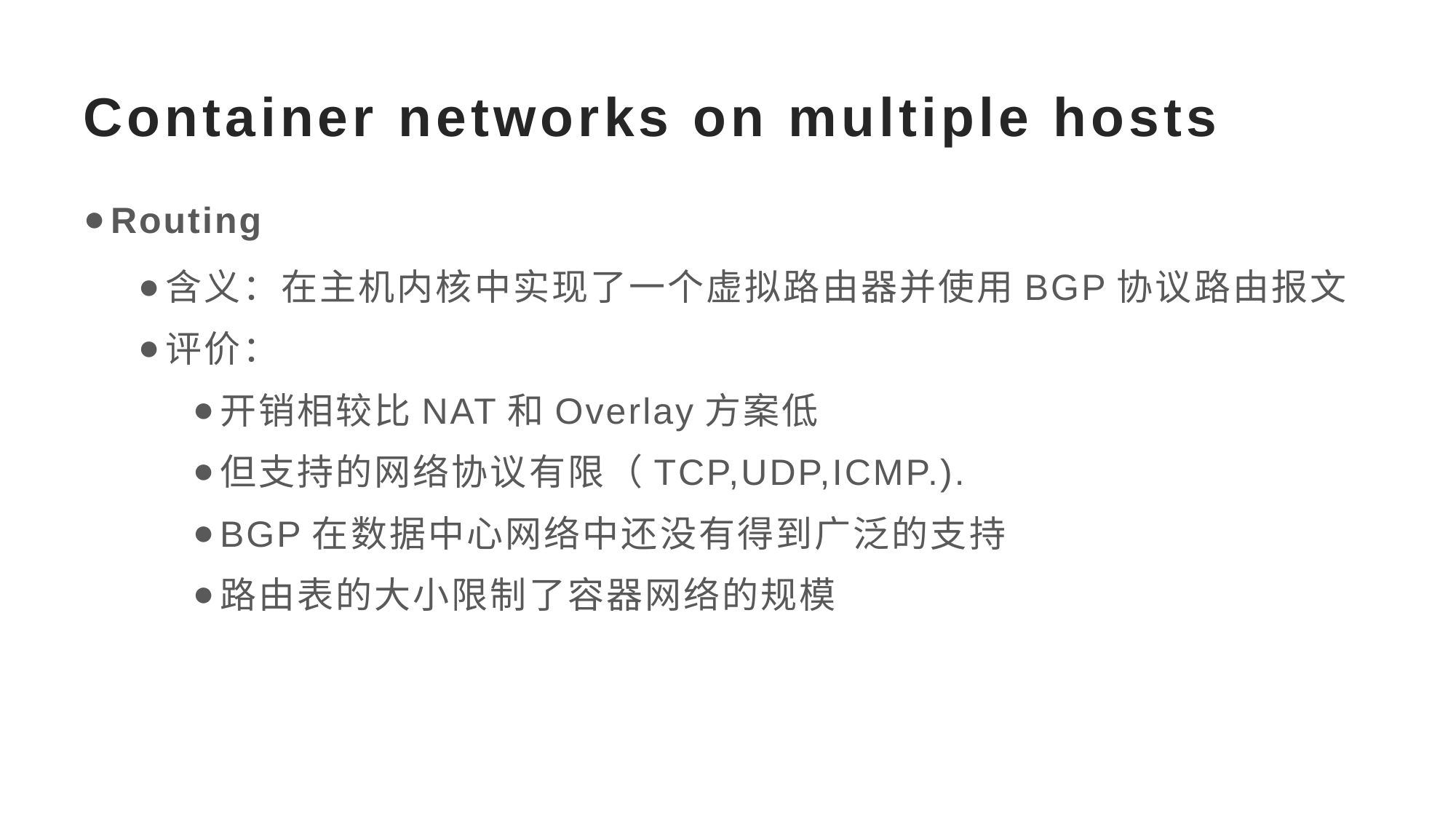

# Container networks on multiple hosts
Routing
含义：在主机内核中实现了一个虚拟路由器并使用BGP协议路由报文
评价：
开销相较比NAT和Overlay方案低
但支持的网络协议有限（TCP,UDP,ICMP.).
BGP在数据中心网络中还没有得到广泛的支持
路由表的大小限制了容器网络的规模